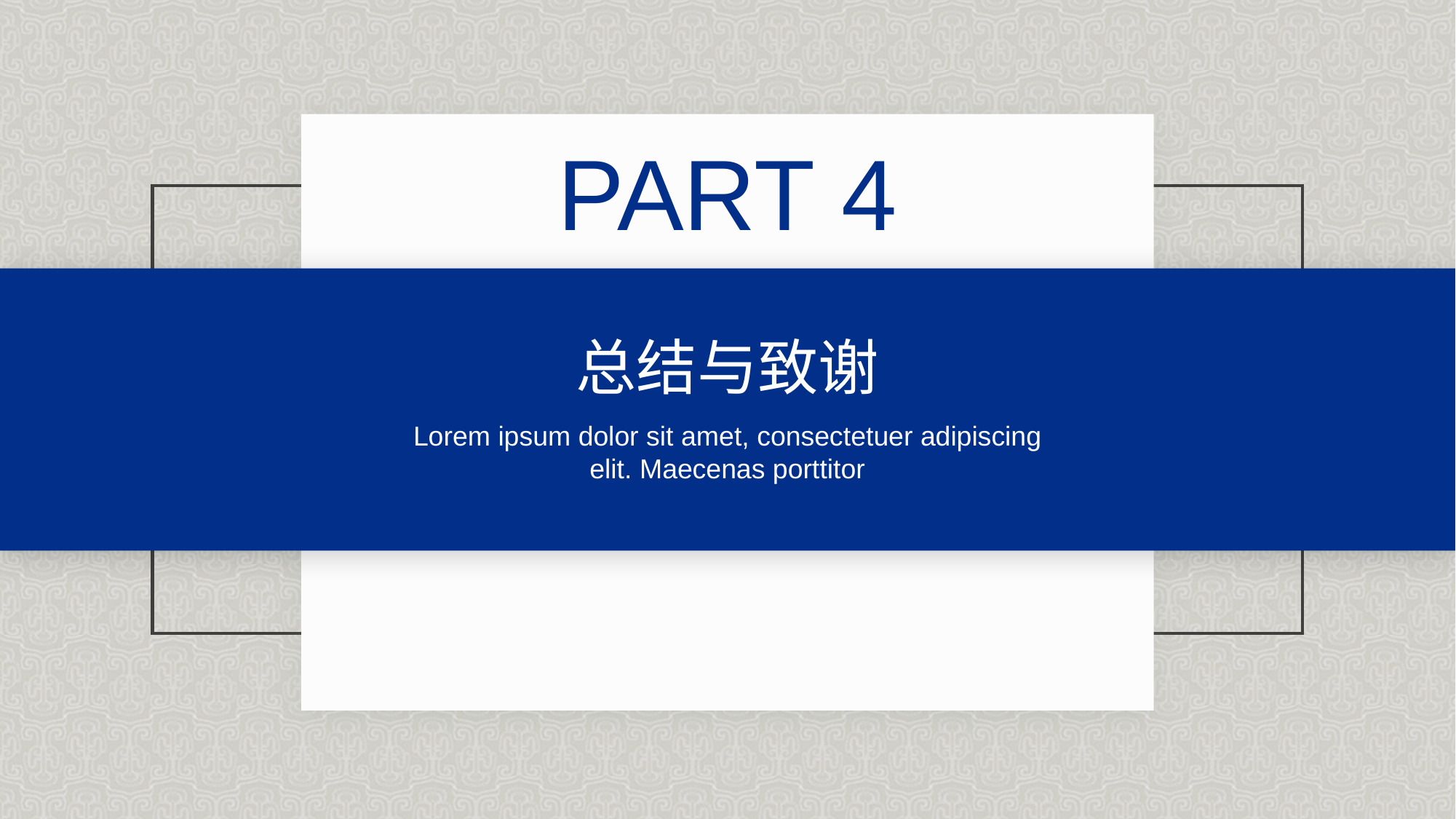

PART 4

总结与致谢
Lorem ipsum dolor sit amet, consectetuer adipiscing elit. Maecenas porttitor